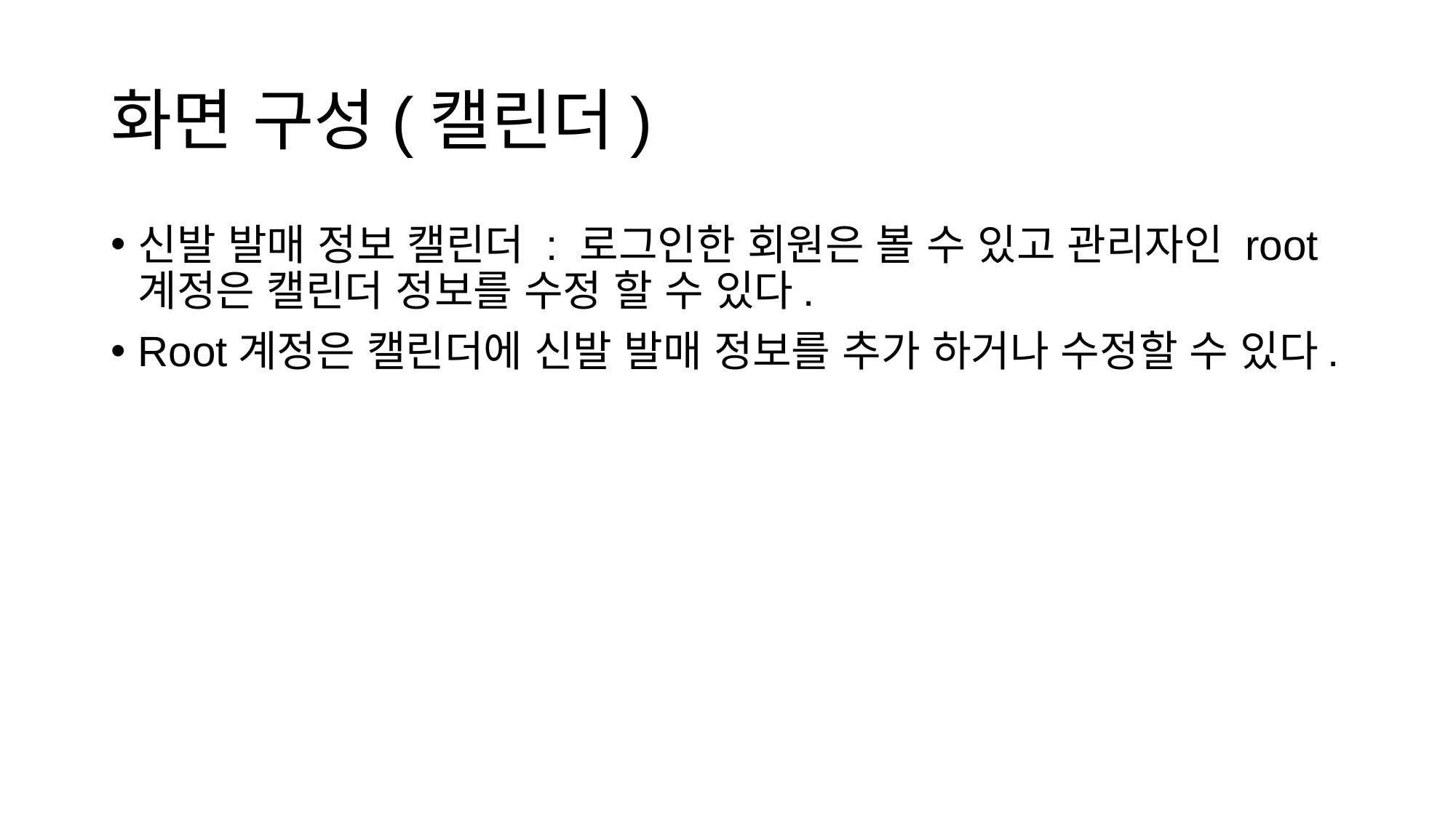

# 화면 구성(캘린더)
신발 발매 정보 캘린더 : 로그인한 회원은 볼 수 있고 관리자인 root계정은 캘린더 정보를 수정 할 수 있다.
Root계정은 캘린더에 신발 발매 정보를 추가 하거나 수정할 수 있다.